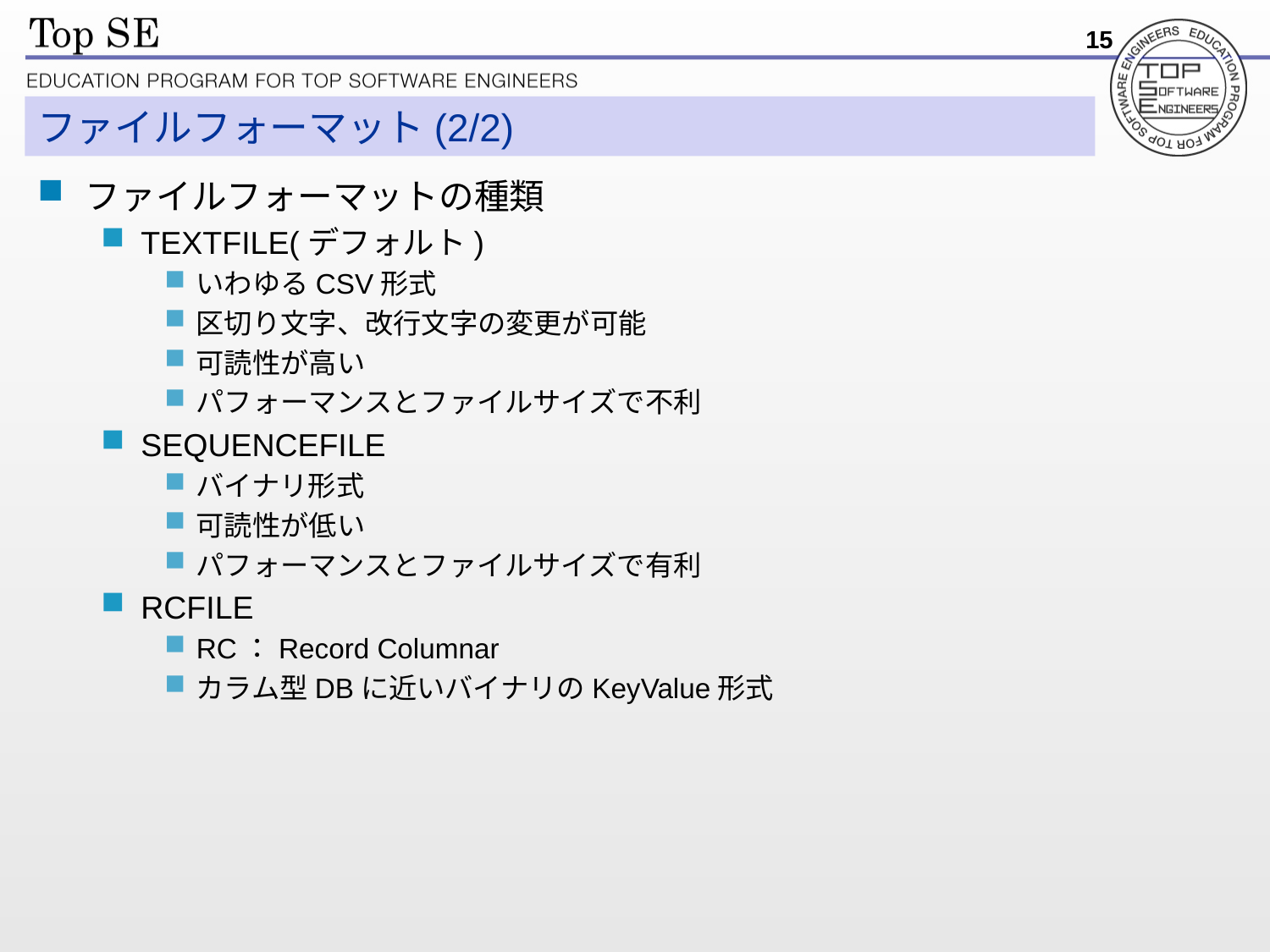

15
# ファイルフォーマット(2/2)
ファイルフォーマットの種類
TEXTFILE(デフォルト)
いわゆるCSV形式
区切り文字、改行文字の変更が可能
可読性が高い
パフォーマンスとファイルサイズで不利
SEQUENCEFILE
バイナリ形式
可読性が低い
パフォーマンスとファイルサイズで有利
RCFILE
RC：Record Columnar
カラム型DBに近いバイナリのKeyValue形式